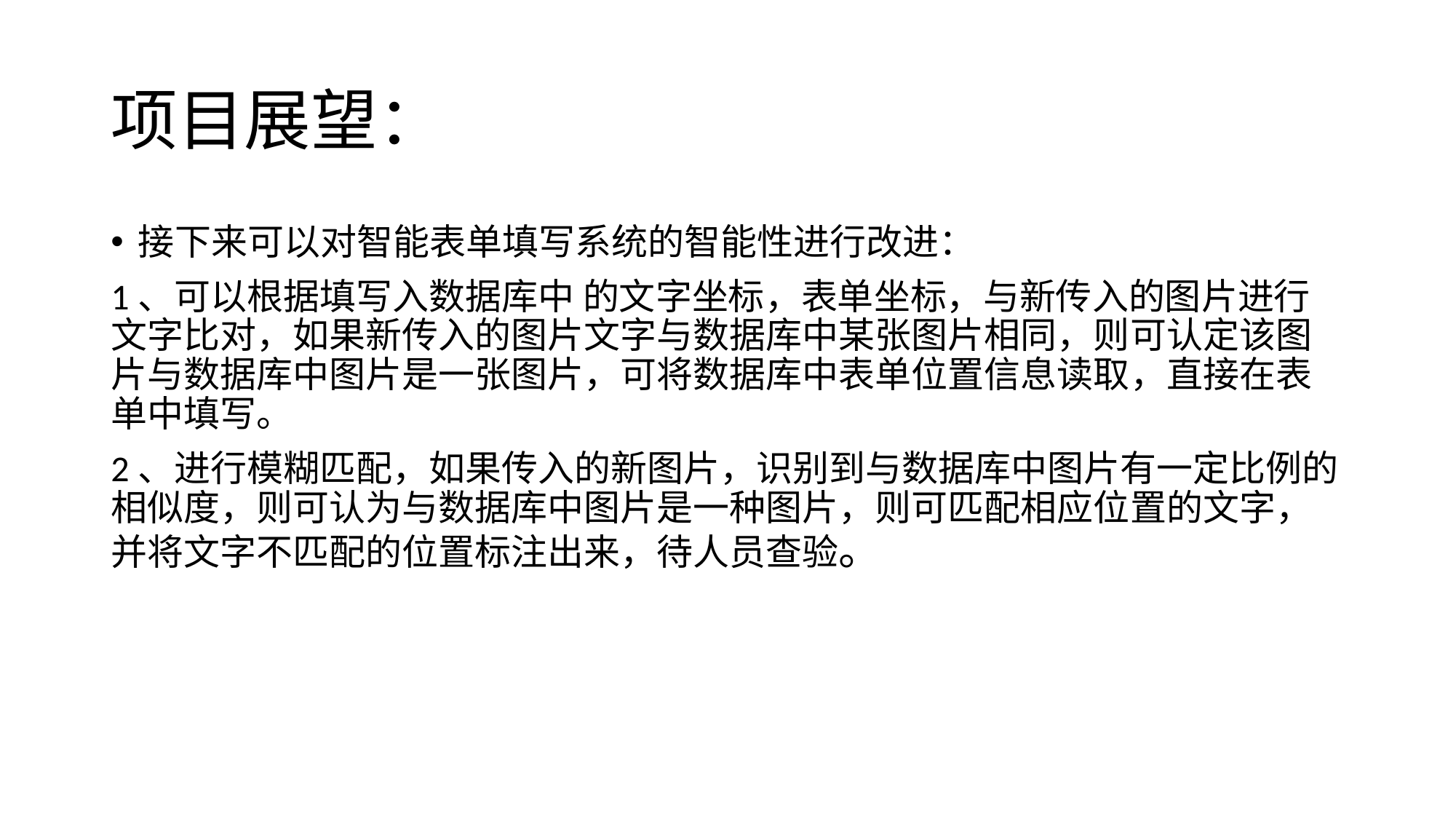

# 项目展望：
接下来可以对智能表单填写系统的智能性进行改进：
1、可以根据填写入数据库中 的文字坐标，表单坐标，与新传入的图片进行文字比对，如果新传入的图片文字与数据库中某张图片相同，则可认定该图片与数据库中图片是一张图片，可将数据库中表单位置信息读取，直接在表单中填写。
2、进行模糊匹配，如果传入的新图片，识别到与数据库中图片有一定比例的相似度，则可认为与数据库中图片是一种图片，则可匹配相应位置的文字，并将文字不匹配的位置标注出来，待人员查验。